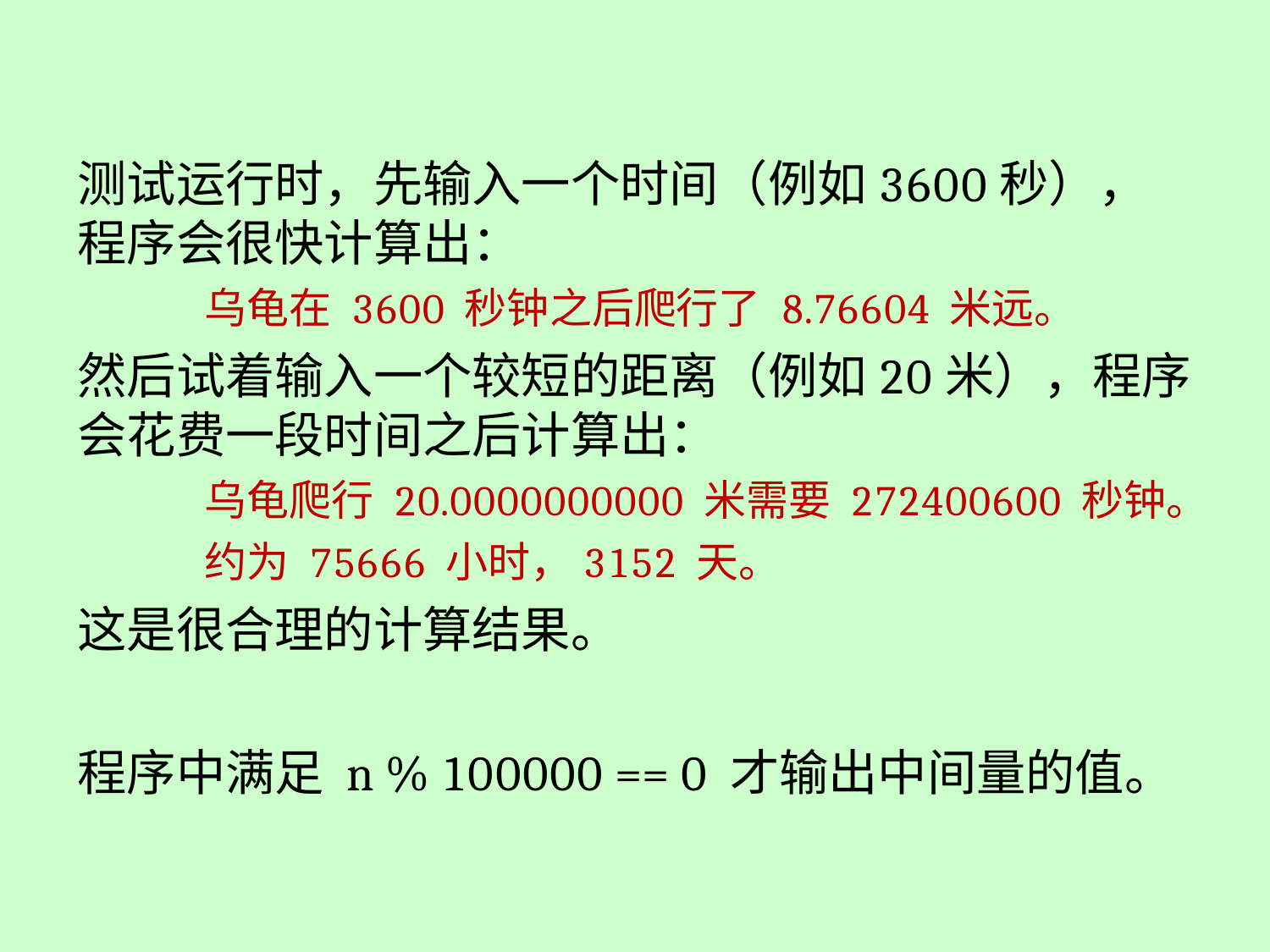

测试运行时，先输入一个时间（例如3600秒），程序会很快计算出：
	乌龟在 3600 秒钟之后爬行了 8.76604 米远。
然后试着输入一个较短的距离（例如20米），程序会花费一段时间之后计算出：
	乌龟爬行 20.0000000000 米需要 272400600 秒钟。
	约为 75666 小时，3152 天。
这是很合理的计算结果。

程序中满足 n % 100000 == 0 才输出中间量的值。
23